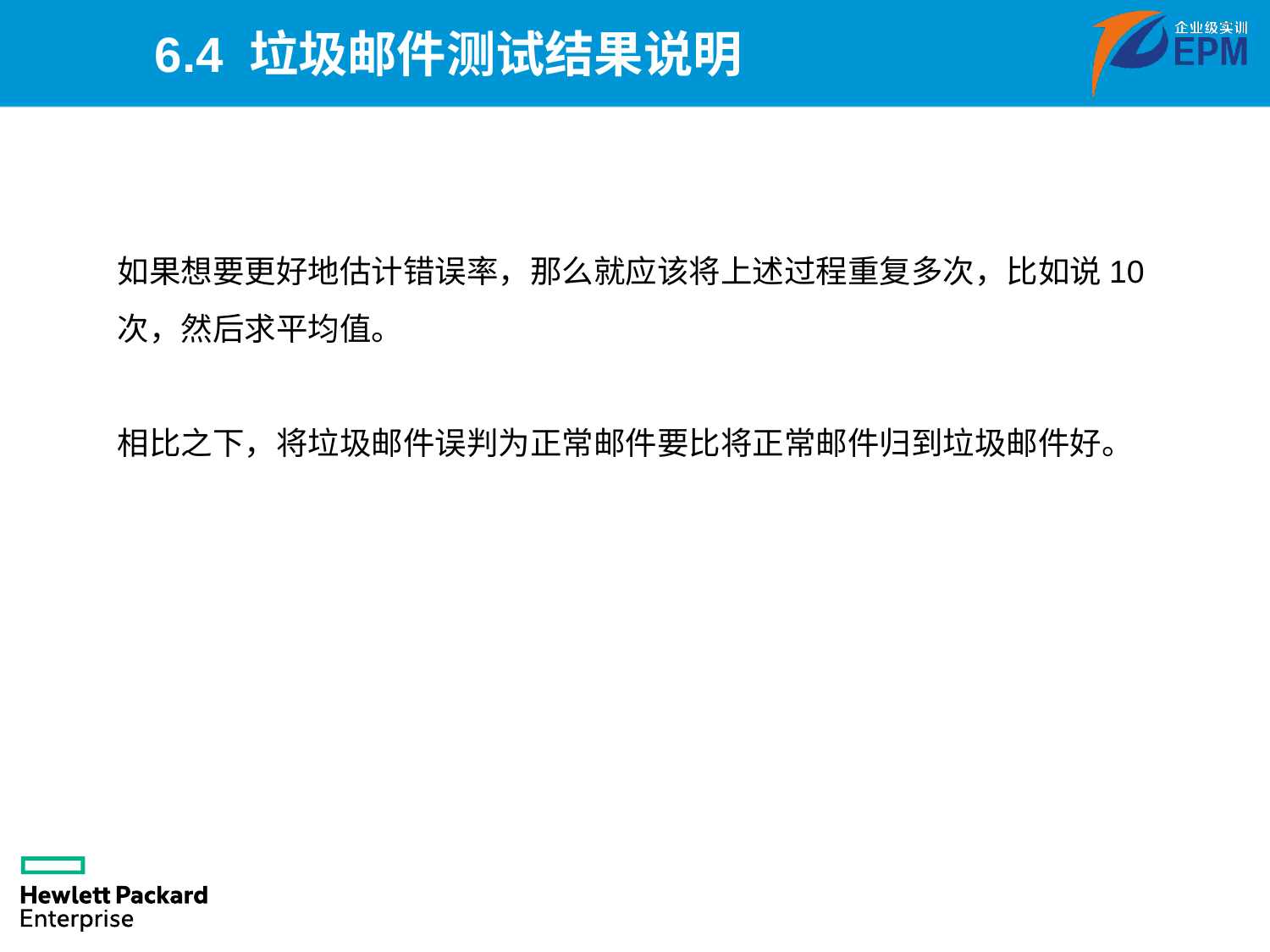

# 6.4 垃圾邮件测试结果说明
如果想要更好地估计错误率，那么就应该将上述过程重复多次，比如说10次，然后求平均值。

相比之下，将垃圾邮件误判为正常邮件要比将正常邮件归到垃圾邮件好。